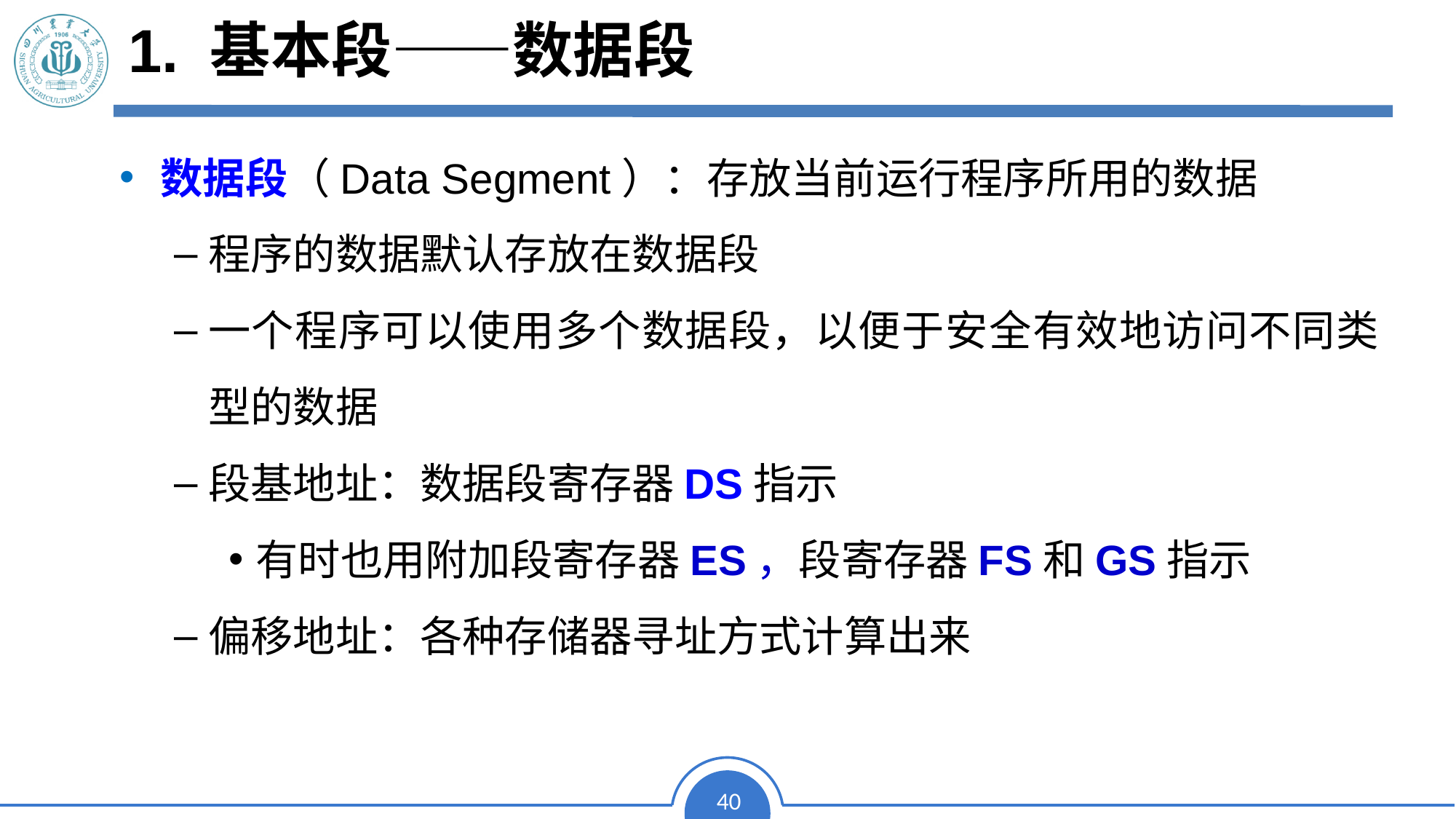

1. 基本段——数据段
# 1. 基本段——数据段
数据段（Data Segment）：存放当前运行程序所用的数据
程序的数据默认存放在数据段
一个程序可以使用多个数据段，以便于安全有效地访问不同类型的数据
段基地址：数据段寄存器DS指示
有时也用附加段寄存器ES，段寄存器FS和GS指示
偏移地址：各种存储器寻址方式计算出来